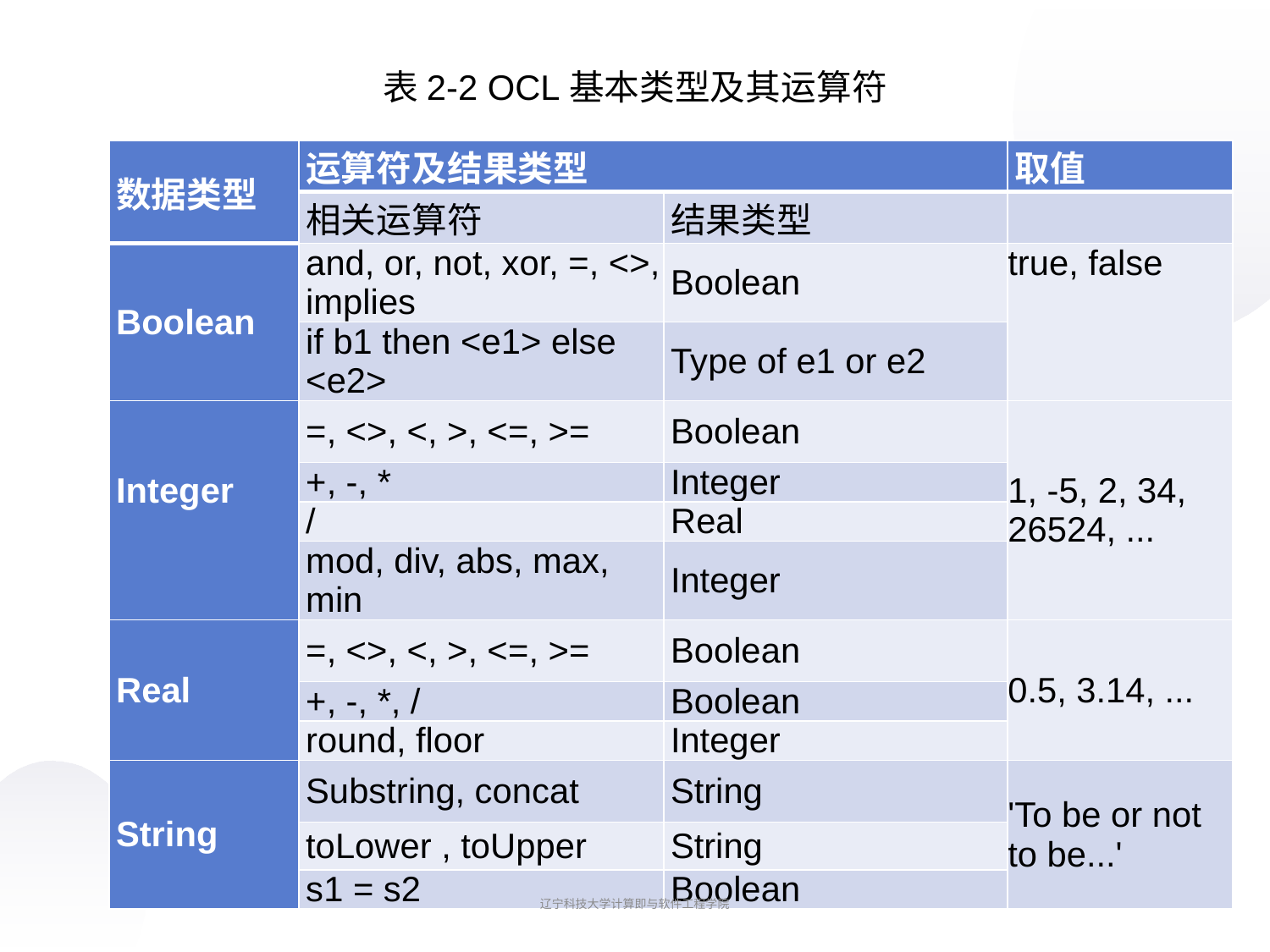

表2-2 OCL基本类型及其运算符
| 数据类型 | 运算符及结果类型 |  | 取值 |
| --- | --- | --- | --- |
|  | 相关运算符 | 结果类型 |  |
| Boolean | and, or, not, xor, =, <>, implies | Boolean | true, false |
|  | if b1 then <e1> else <e2> | Type of e1 or e2 |  |
| Integer | =, <>, <, >, <=, >= | Boolean | 1, -5, 2, 34, 26524, ... |
|  | +, -, \* | Integer |  |
|  | / | Real |  |
|  | mod, div, abs, max, min | Integer |  |
| Real | =, <>, <, >, <=, >= | Boolean | 0.5, 3.14, ... |
|  | +, -, \*, / | Boolean |  |
|  | round, floor | Integer |  |
| String | Substring, concat | String | 'To be or not to be...' |
|  | toLower , toUpper | String |  |
|  | s1 = s2 | Boolean |  |

辽宁科技大学计算即与软件工程学院
122